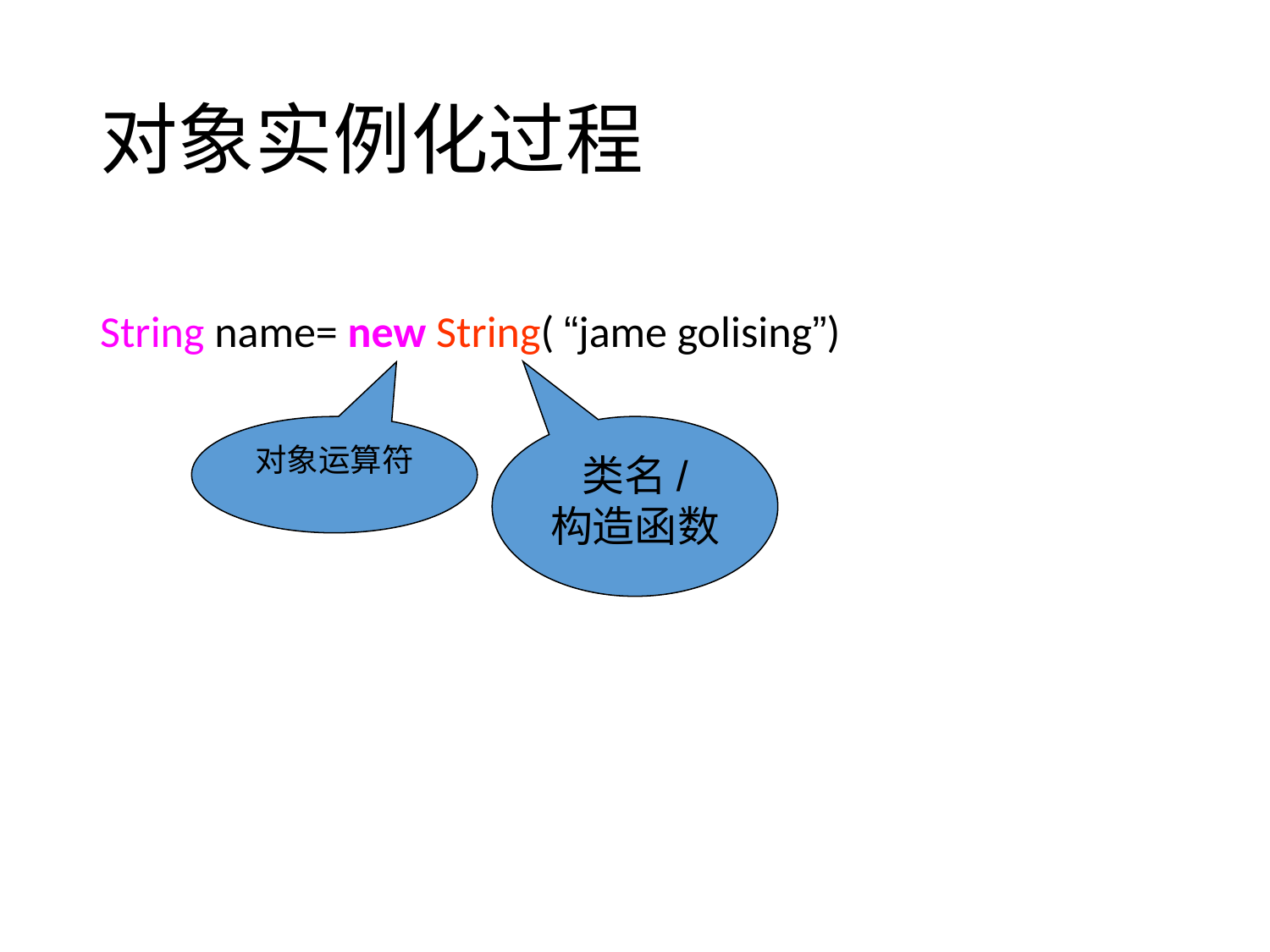

# 对象实例化过程
String name= new String( “jame golising”)

对象运算符
类名/
构造函数